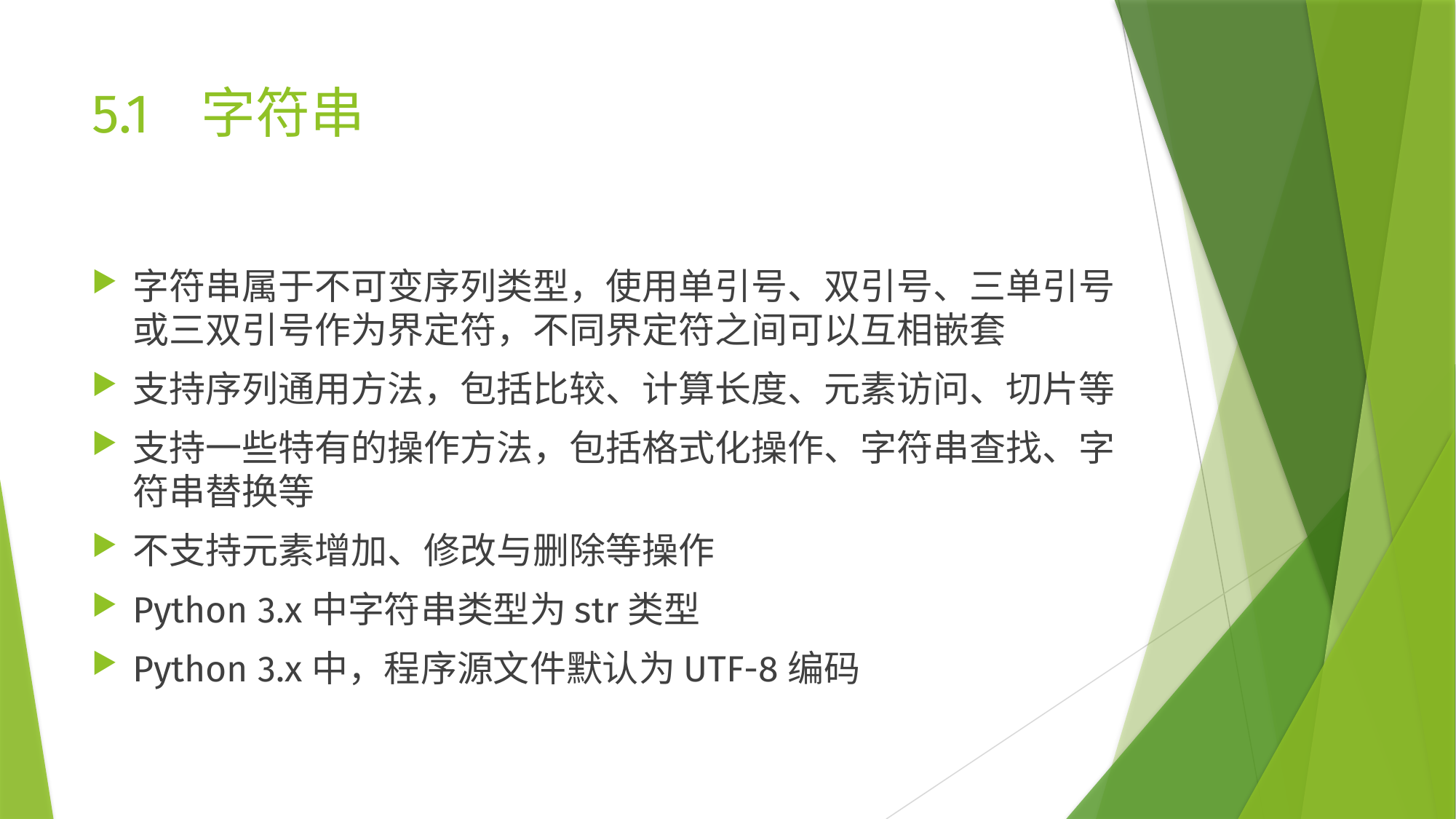

# 5.1	字符串
字符串属于不可变序列类型，使用单引号、双引号、三单引号或三双引号作为界定符，不同界定符之间可以互相嵌套
支持序列通用方法，包括比较、计算长度、元素访问、切片等
支持一些特有的操作方法，包括格式化操作、字符串查找、字符串替换等
不支持元素增加、修改与删除等操作
Python 3.x中字符串类型为str类型
Python 3.x中，程序源文件默认为UTF-8编码